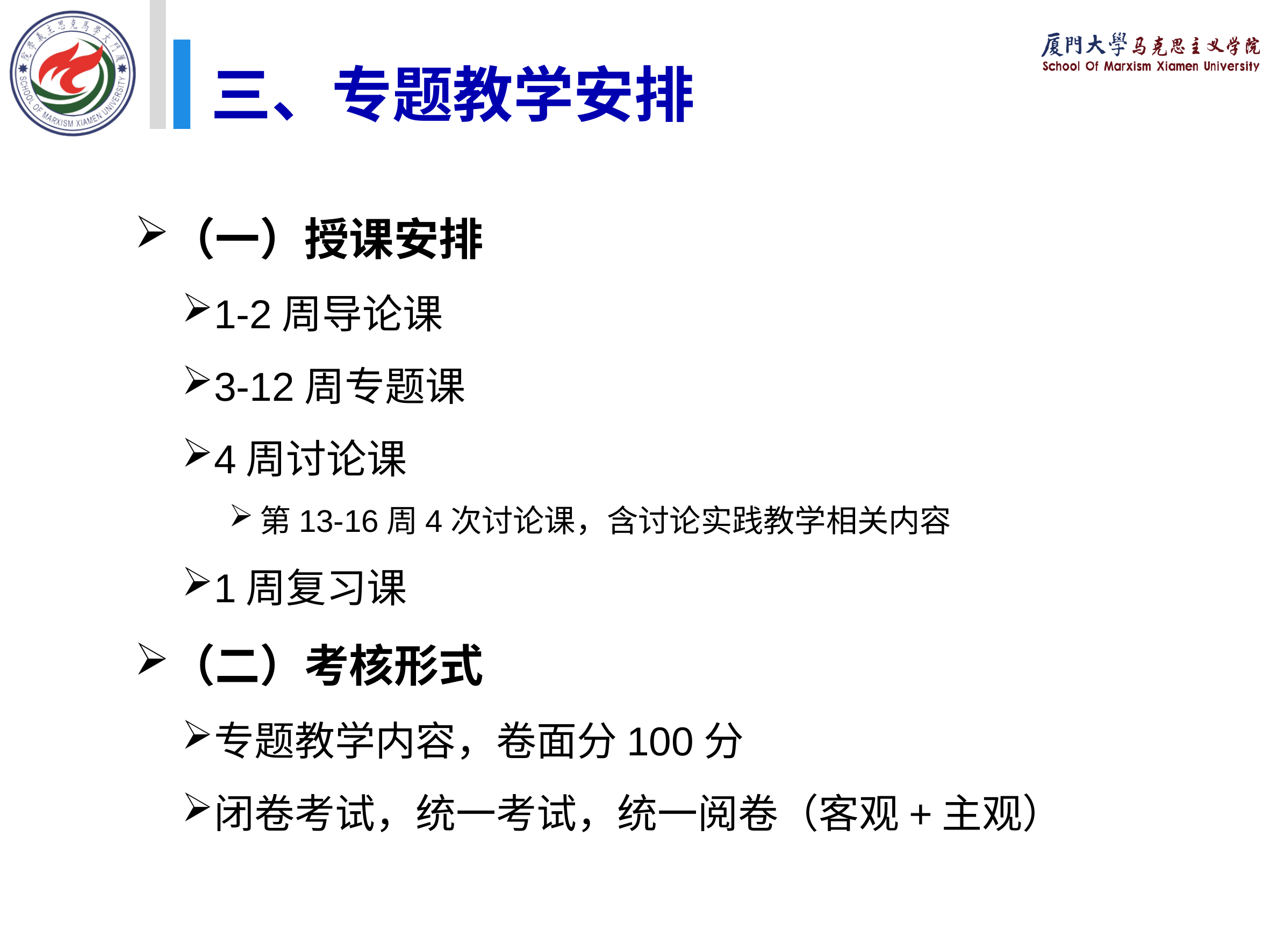

三、专题教学安排

（一）授课安排
1-2周导论课
3-12周专题课
4周讨论课
第13-16周4次讨论课，含讨论实践教学相关内容
1周复习课
（二）考核形式
专题教学内容，卷面分100分
闭卷考试，统一考试，统一阅卷（客观+主观）